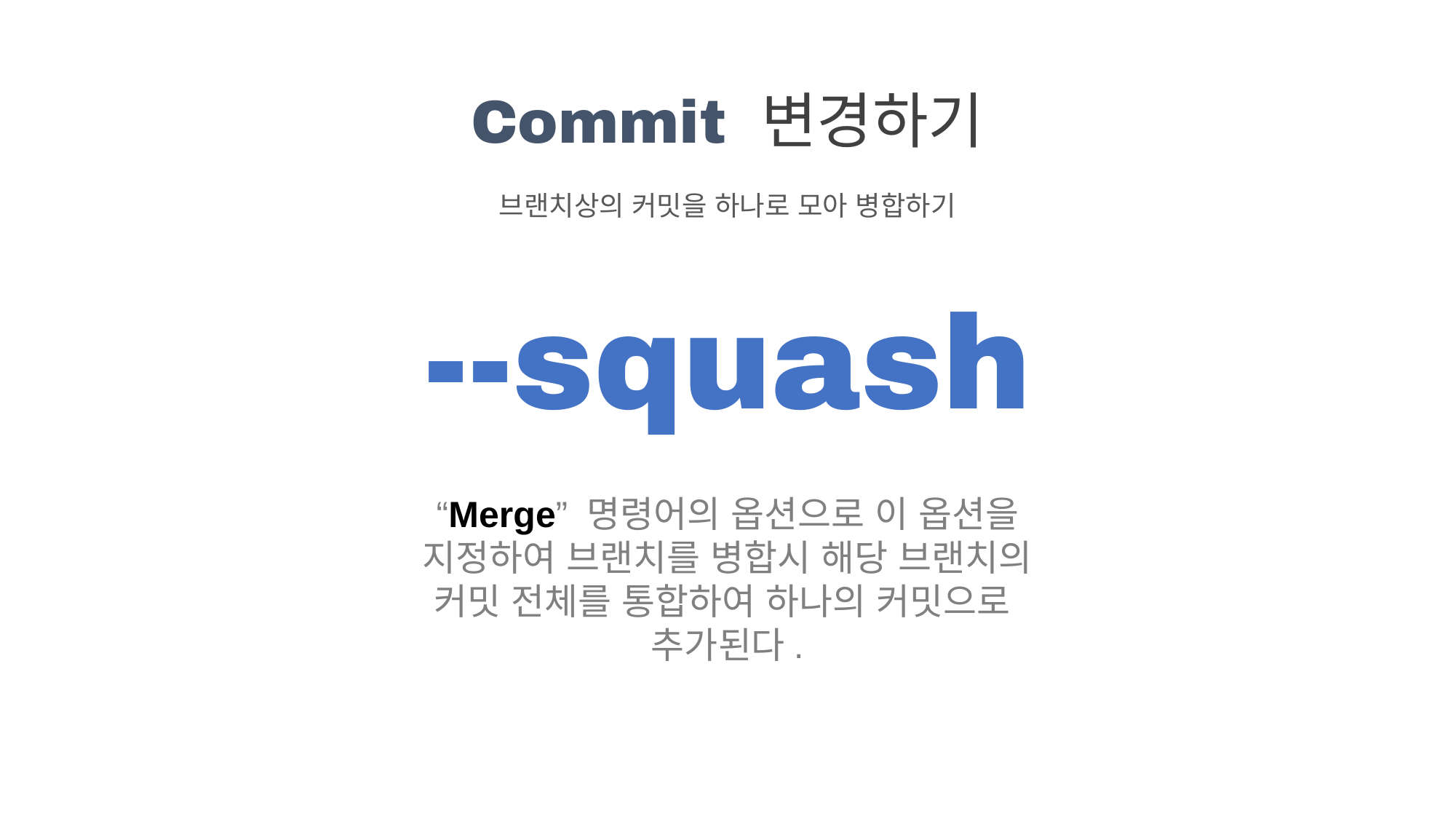

Commit 변경하기
브랜치상의 커밋을 하나로 모아 병합하기
--squash
“Merge” 명령어의 옵션으로 이 옵션을
지정하여 브랜치를 병합시 해당 브랜치의
커밋 전체를 통합하여 하나의 커밋으로
추가된다.